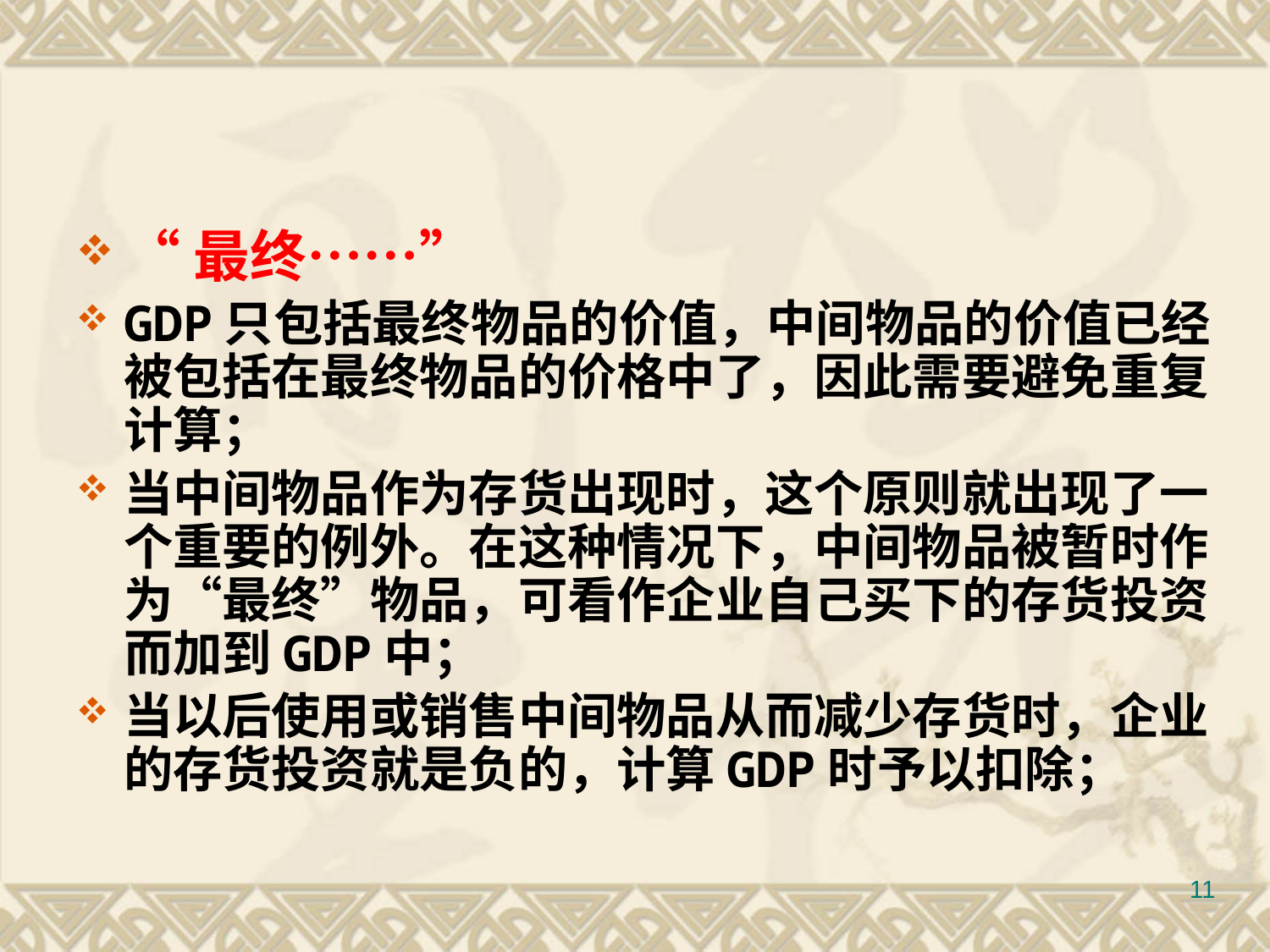

#
“最终……”
GDP只包括最终物品的价值，中间物品的价值已经被包括在最终物品的价格中了，因此需要避免重复计算；
当中间物品作为存货出现时，这个原则就出现了一个重要的例外。在这种情况下，中间物品被暂时作为“最终”物品，可看作企业自己买下的存货投资而加到GDP中；
当以后使用或销售中间物品从而减少存货时，企业的存货投资就是负的，计算GDP时予以扣除；

11